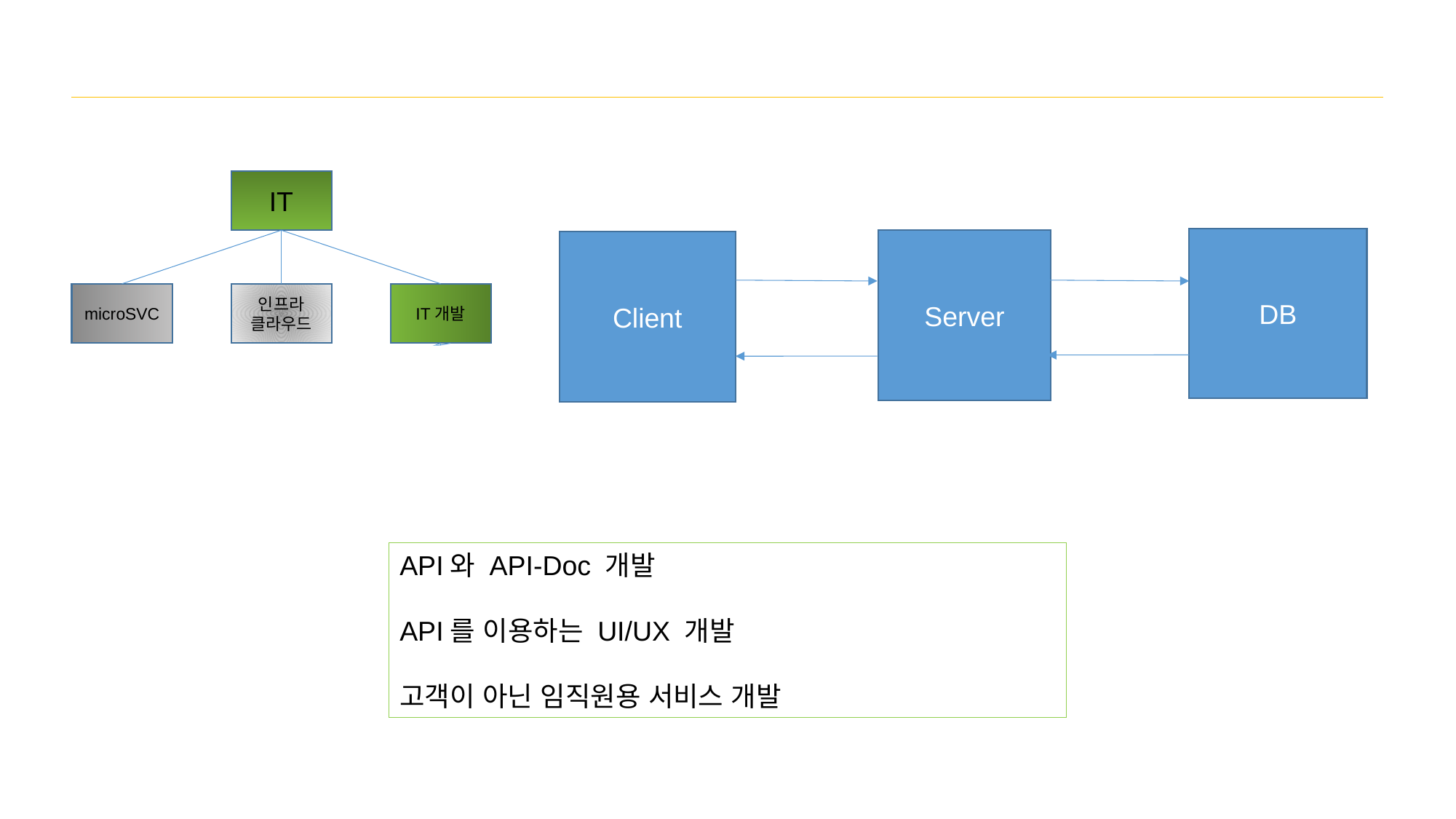

IT
DB
Server
Client
IT개발
microSVC
인프라
클라우드

개발유닛
MSA
DevOPS
API와 API-Doc 개발

API를 이용하는 UI/UX 개발

고객이 아닌 임직원용 서비스 개발